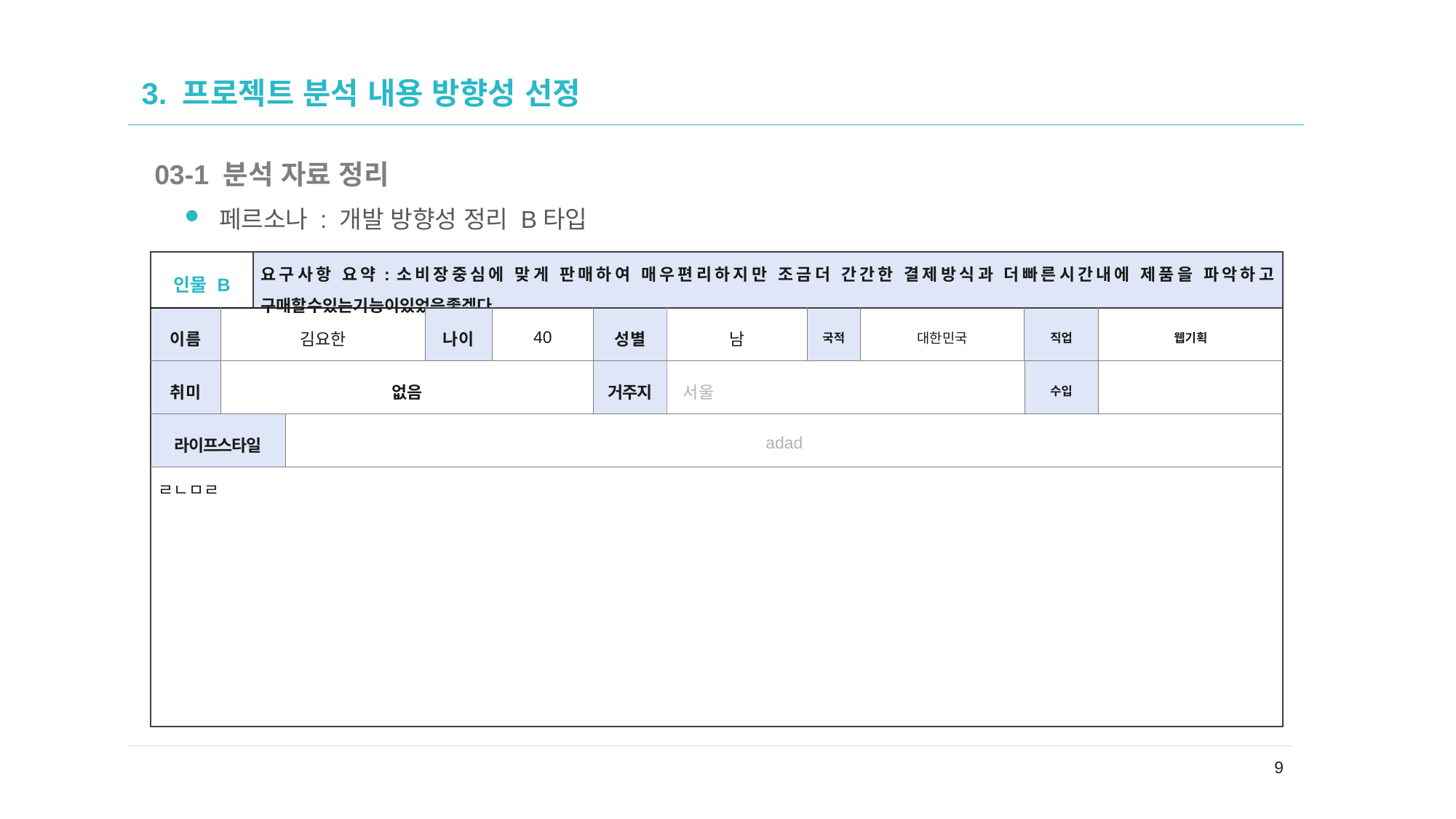

02
# 3. 프로젝트 분석 내용 방향성 선정
03-1 분석 자료 정리
페르소나 : 개발 방향성 정리 B타입
| 인물 B |  | 요구사항 요약:소비장중심에 맞게 판매하여 매우편리하지만 조금더 간간한 결제방식과 더빠른시간내에 제품을 파악하고 구매할수있는기능이있었음좋겠다 |  |  |  |  |  |  |  |  |  |
| --- | --- | --- | --- | --- | --- | --- | --- | --- | --- | --- | --- |
| 이름 | 김요한 |  |  | 나이 | 40 | 성별 | 남 | 국적 | 대한민국 | 직업 | 웹기획 |
| 취미 | 없음 |  |  |  |  | 거주지 | 서울 |  |  | 수입 |  |
| 라이프스타일 |  |  | adad |  |  |  |  |  |  |  |  |
| ㄹㄴㅁㄹ |  |  |  |  |  |  |  |  |  |  |  |
9